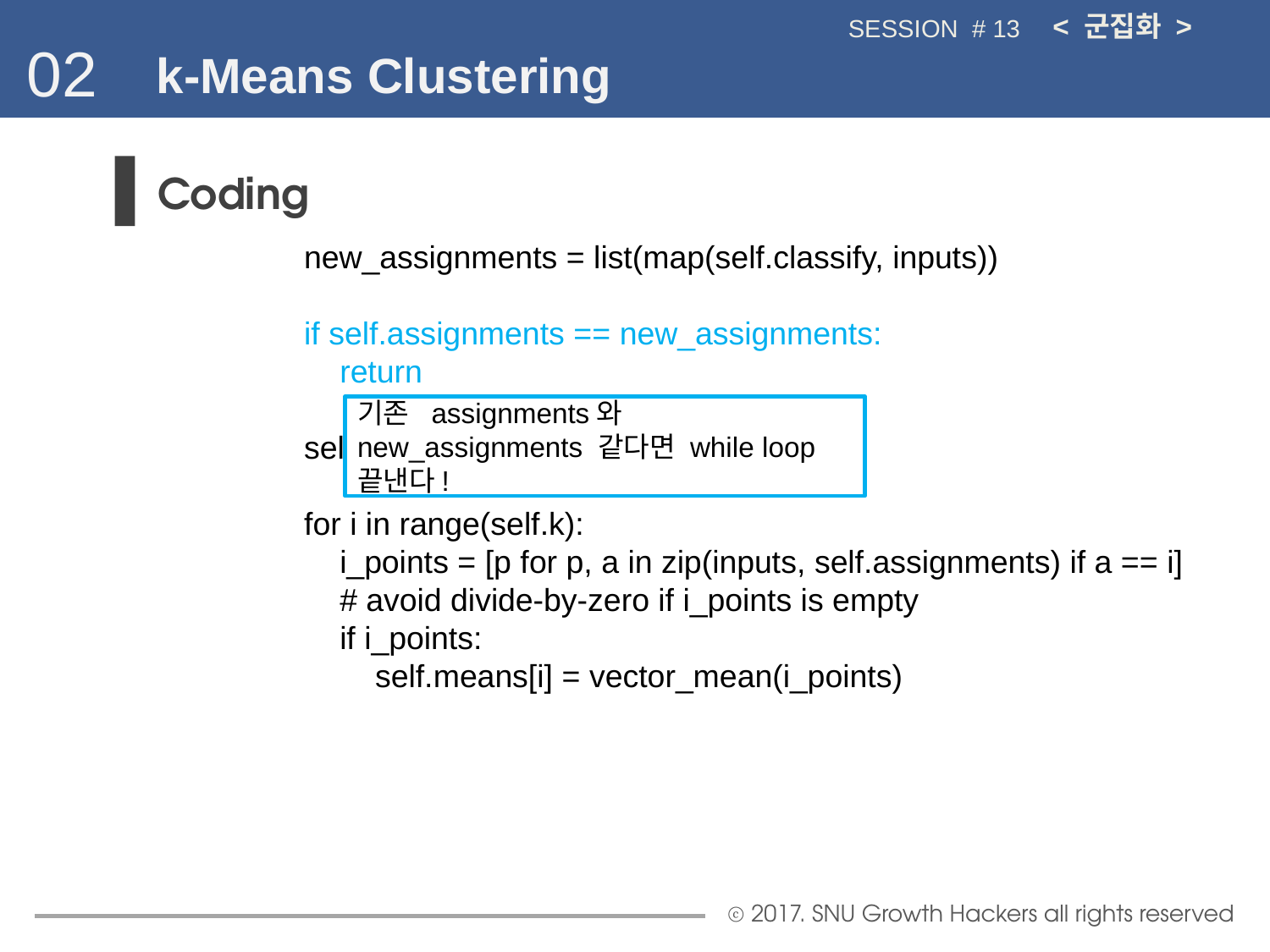

< 군집화 >
SESSION  # 13
02
k-Means Clustering

Coding
            new_assignments = list(map(self.classify, inputs))

            if self.assignments == new_assignments:
                return

            self.assignments = new_assignments

            for i in range(self.k):
                i_points = [p for p, a in zip(inputs, self.assignments) if a == i]
                # avoid divide-by-zero if i_points is empty
                if i_points:
                    self.means[i] = vector_mean(i_points)

기존  assignments와 new_assignments 같다면 while loop 끝낸다!
ⓒ 2017. SNU Growth Hackers all rights reserved